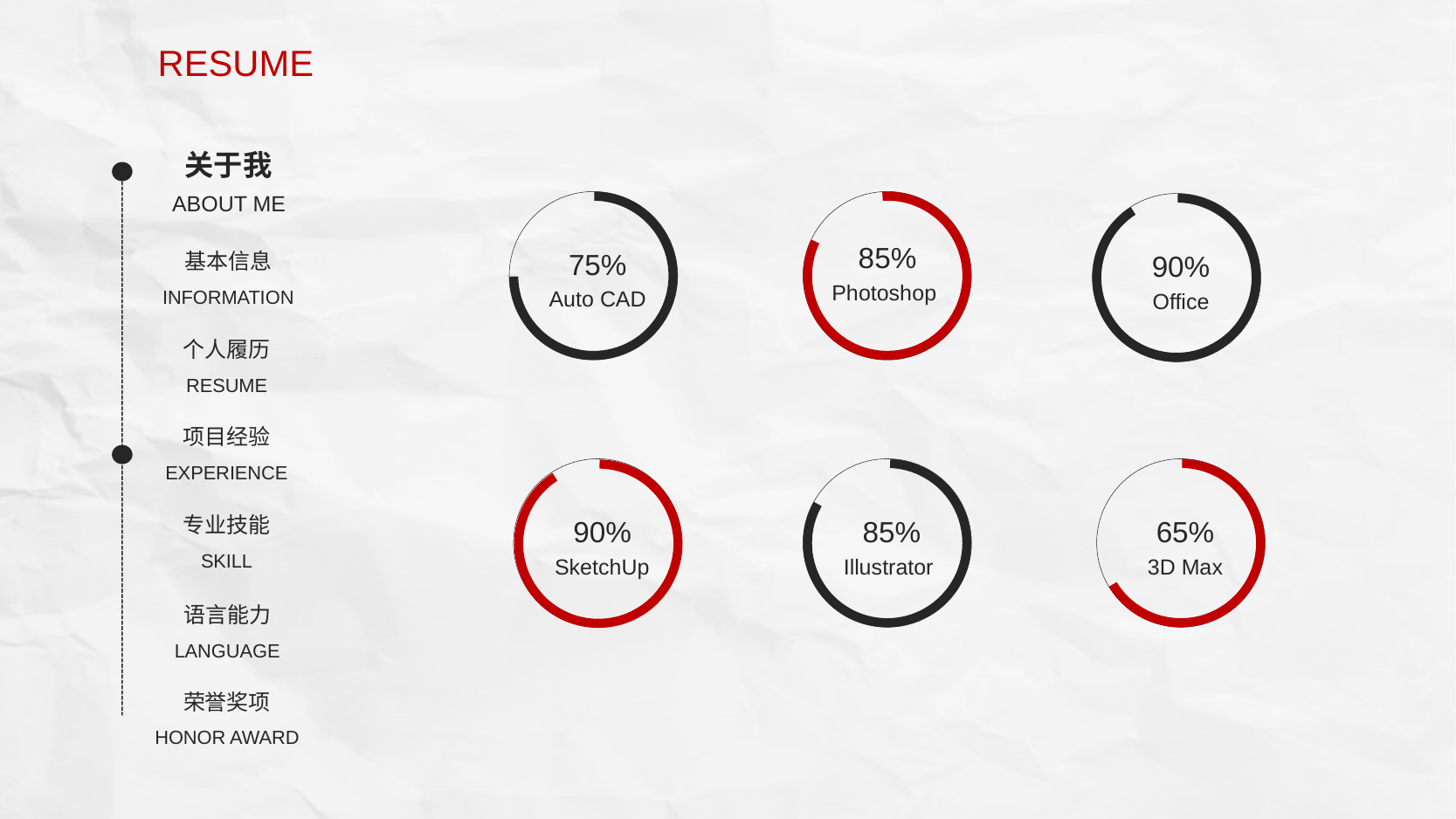

RESUME
关于我
ABOUT ME

85%
Photoshop
基本信息
75%
Auto CAD
90%
Office
INFORMATION
个人履历
RESUME
项目经验

EXPERIENCE

专业技能
90%
SketchUp
85%
Illustrator
65%
3D Max
SKILL
语言能力
LANGUAGE
荣誉奖项
HONOR AWARD